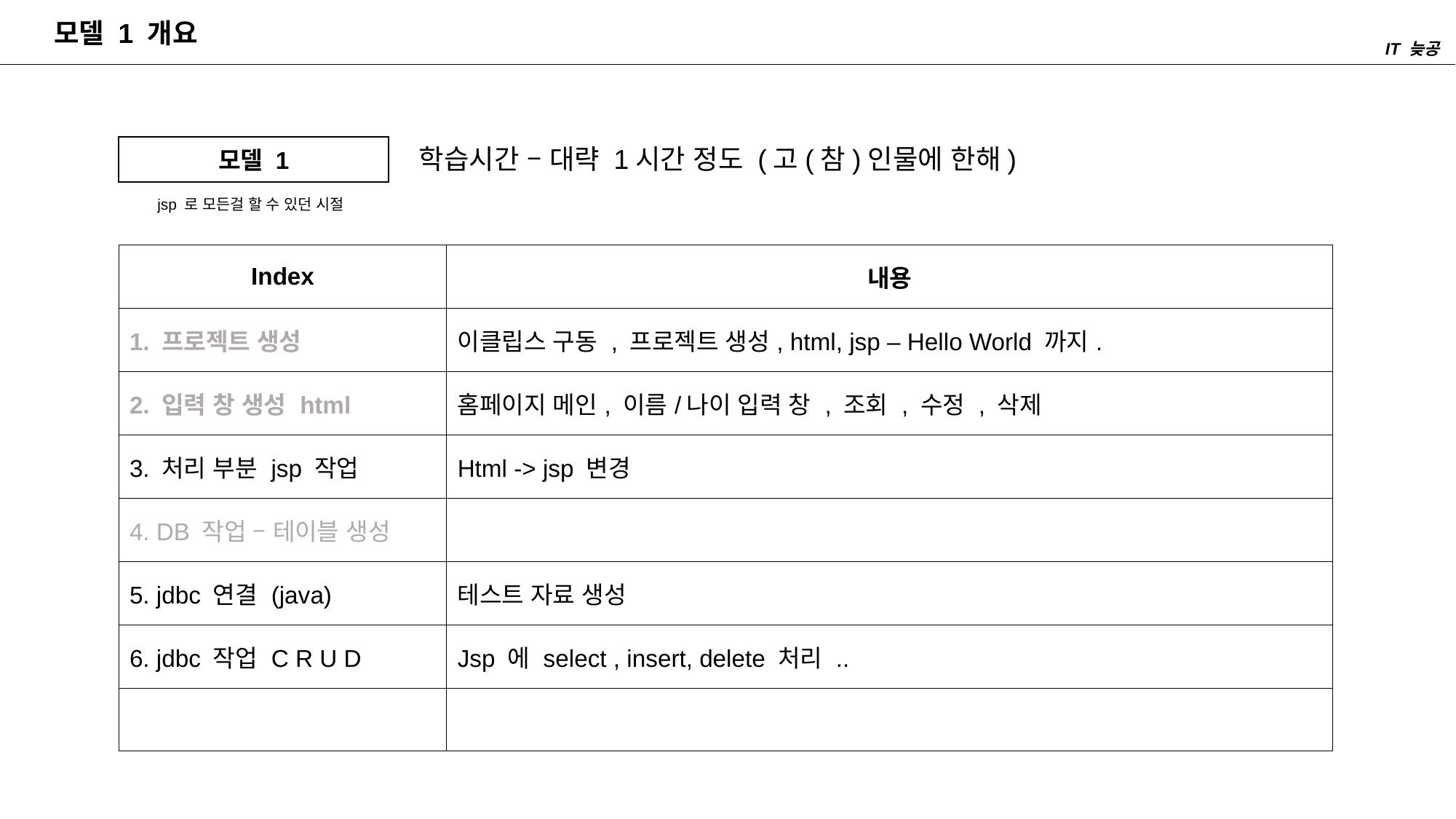

모델 1 개요
IT 늦공
모델 1
학습시간 – 대략 1시간 정도 (고(참)인물에 한해)
jsp 로 모든걸 할 수 있던 시절
| Index | 내용 |
| --- | --- |
| 1. 프로젝트 생성 | 이클립스 구동 , 프로젝트 생성, html, jsp – Hello World 까지. |
| 2. 입력 창 생성 html | 홈페이지 메인, 이름/나이 입력 창 , 조회 , 수정 , 삭제 |
| 3. 처리 부분 jsp 작업 | Html -> jsp 변경 |
| 4. DB 작업 – 테이블 생성 |  |
| 5. jdbc 연결 (java) | 테스트 자료 생성 |
| 6. jdbc 작업 C R U D | Jsp 에 select , insert, delete 처리 .. |
|  |  |